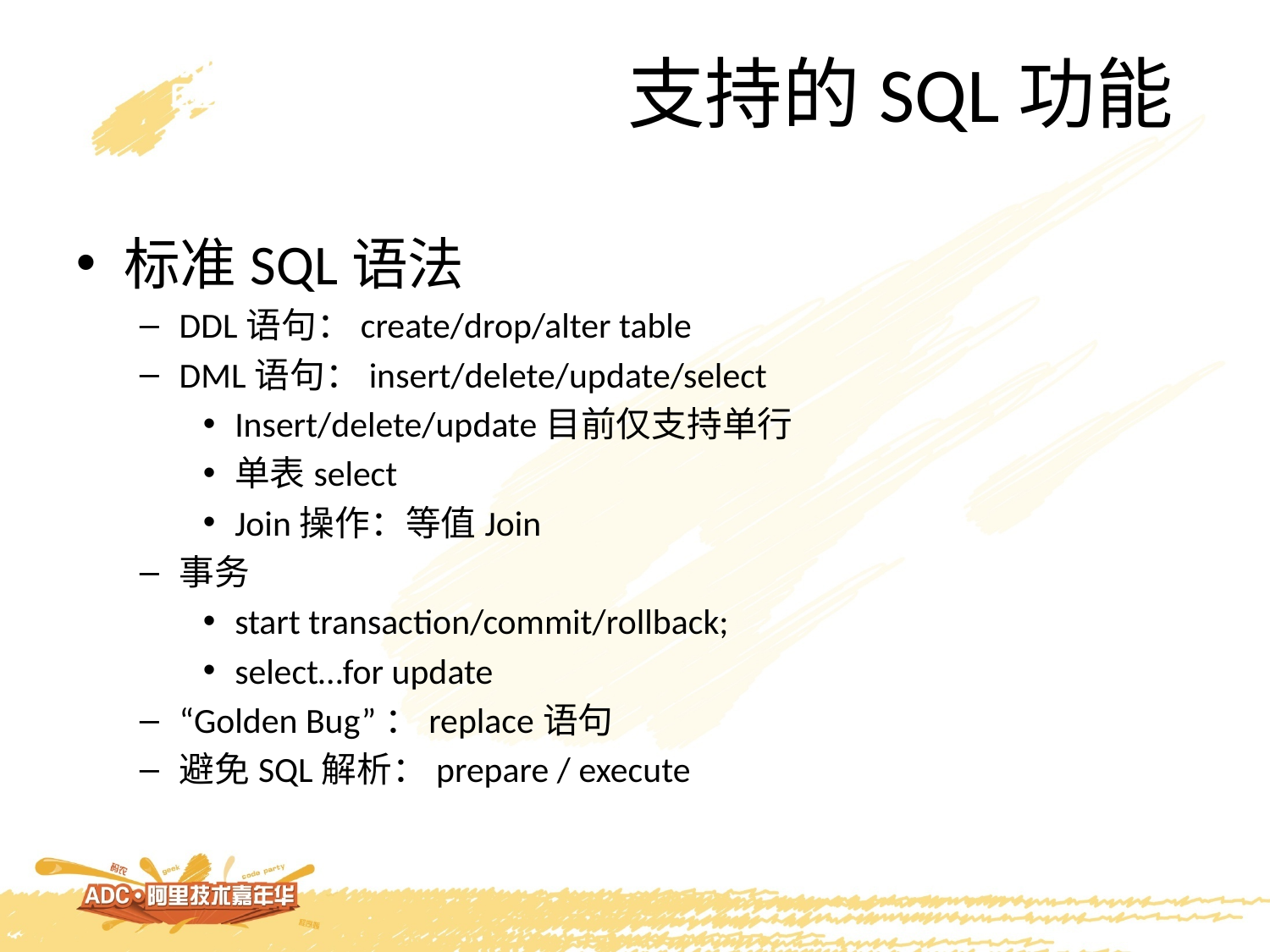

支持的SQL功能
标准SQL语法
DDL语句：create/drop/alter table
DML语句：insert/delete/update/select
Insert/delete/update目前仅支持单行
单表select
Join操作：等值Join
事务
start transaction/commit/rollback;
select…for update
“Golden Bug”：replace语句
避免SQL解析：prepare / execute